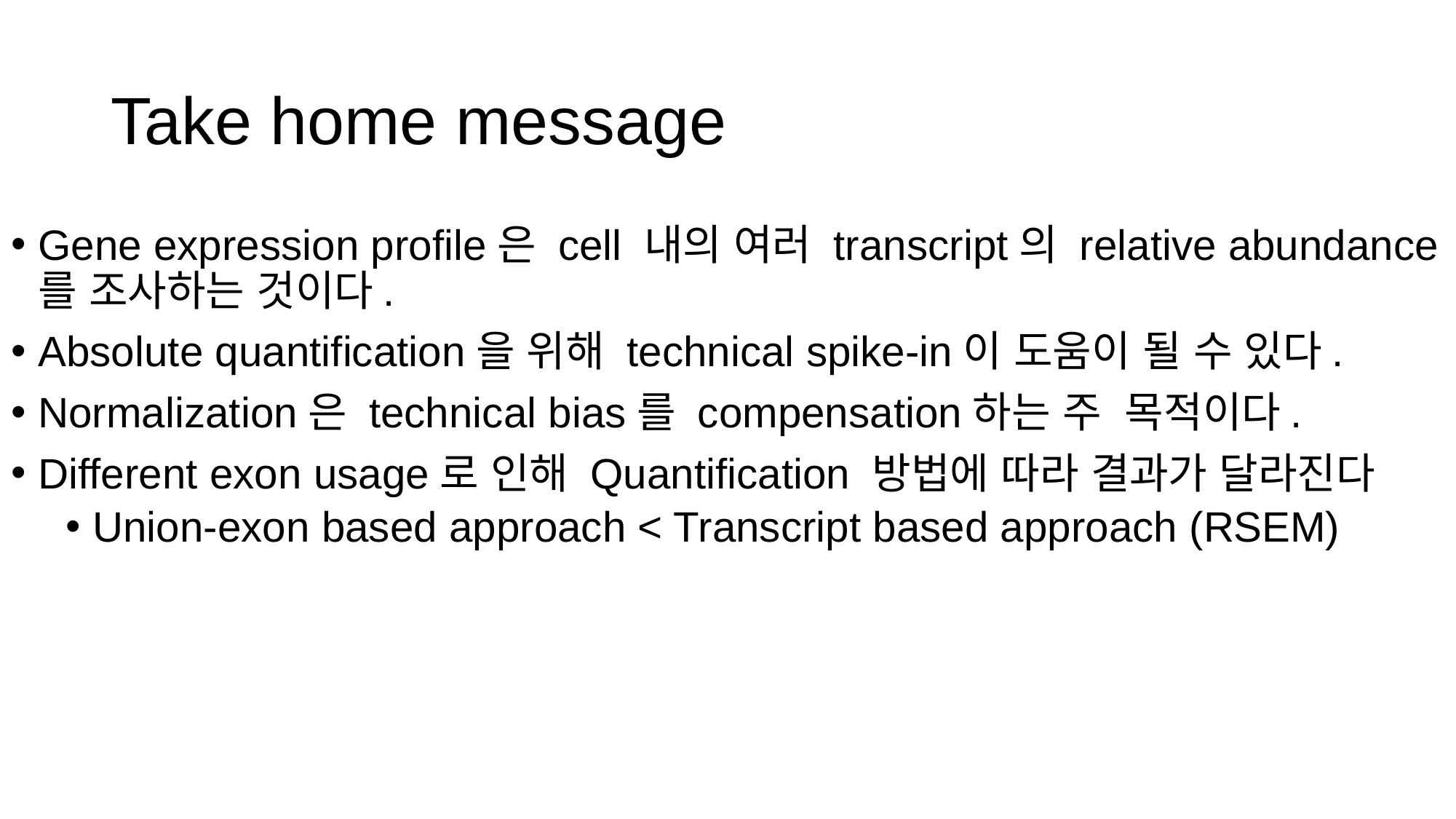

# Take home message
Gene expression profile은 cell 내의 여러 transcript의 relative abundance를 조사하는 것이다.
Absolute quantification을 위해 technical spike-in이 도움이 될 수 있다.
Normalization은 technical bias를 compensation하는 주  목적이다.
Different exon usage로 인해 Quantification 방법에 따라 결과가 달라진다
Union-exon based approach < Transcript based approach (RSEM)